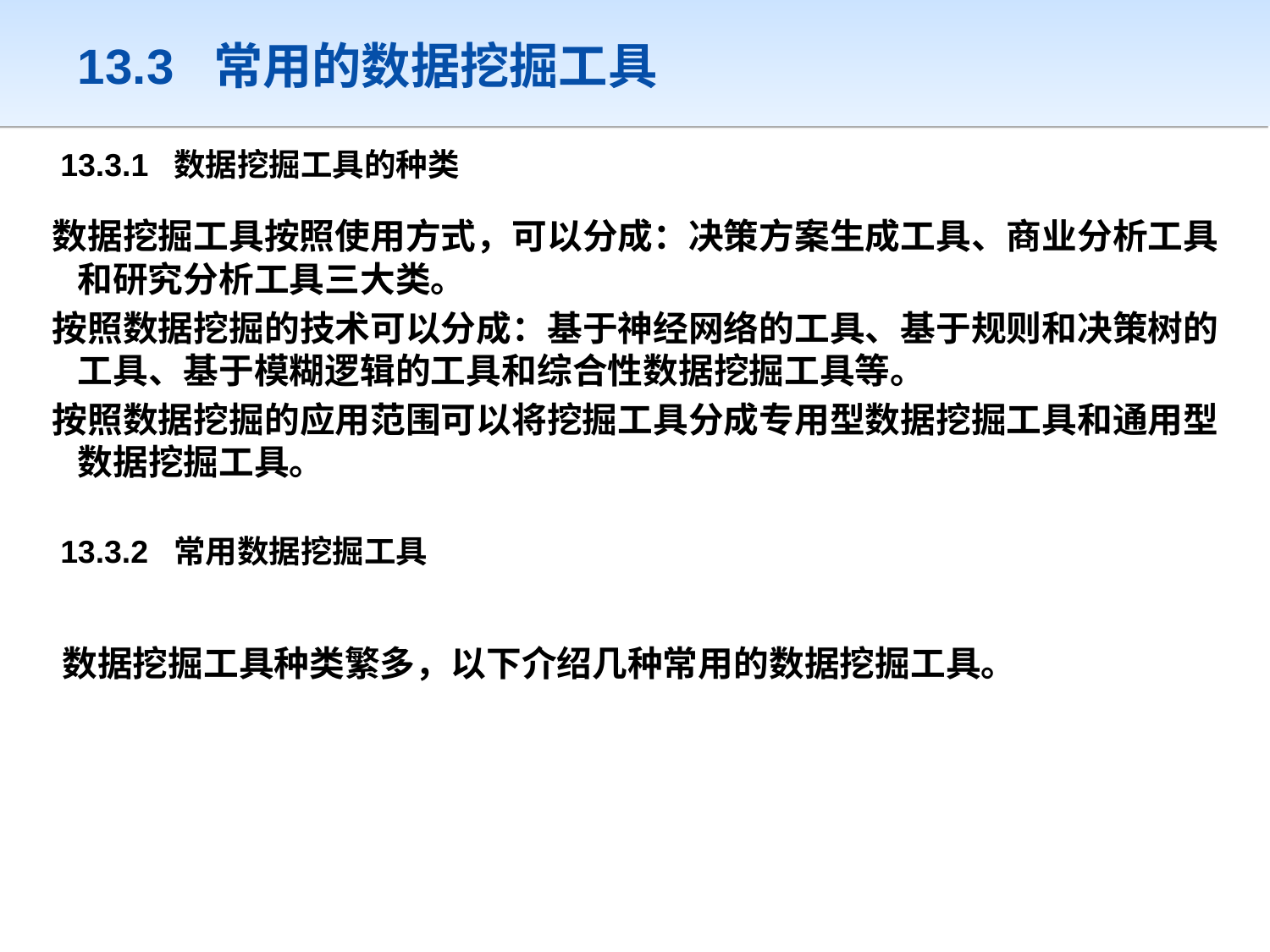

# 13.3  常用的数据挖掘工具
13.3.1  数据挖掘工具的种类
数据挖掘工具按照使用方式，可以分成：决策方案生成工具、商业分析工具和研究分析工具三大类。
按照数据挖掘的技术可以分成：基于神经网络的工具、基于规则和决策树的工具、基于模糊逻辑的工具和综合性数据挖掘工具等。
按照数据挖掘的应用范围可以将挖掘工具分成专用型数据挖掘工具和通用型数据挖掘工具。

13.3.2  常用数据挖掘工具
数据挖掘工具种类繁多，以下介绍几种常用的数据挖掘工具。